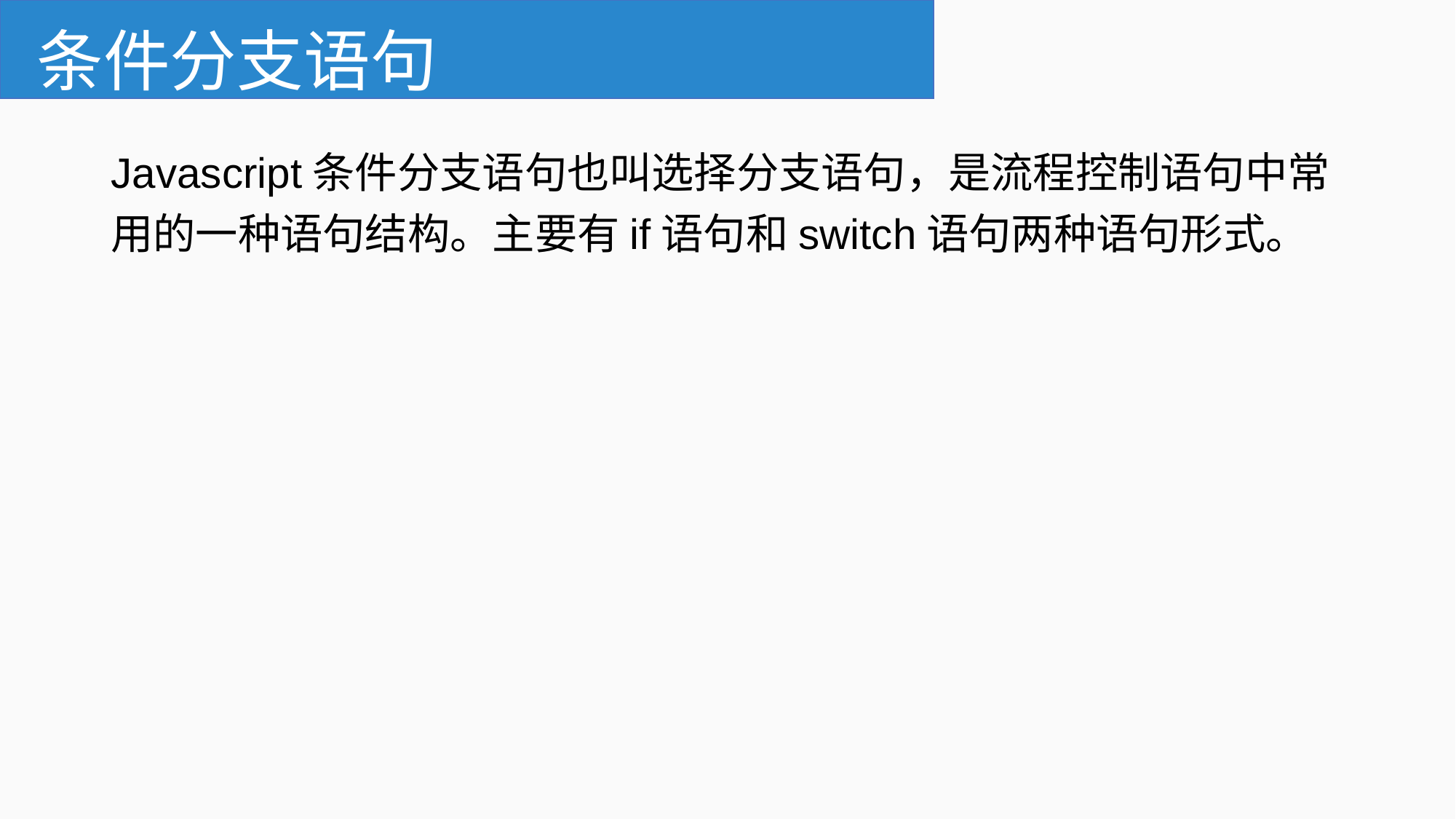

# 条件分支语句
Javascript条件分支语句也叫选择分支语句，是流程控制语句中常用的一种语句结构。主要有if语句和switch语句两种语句形式。